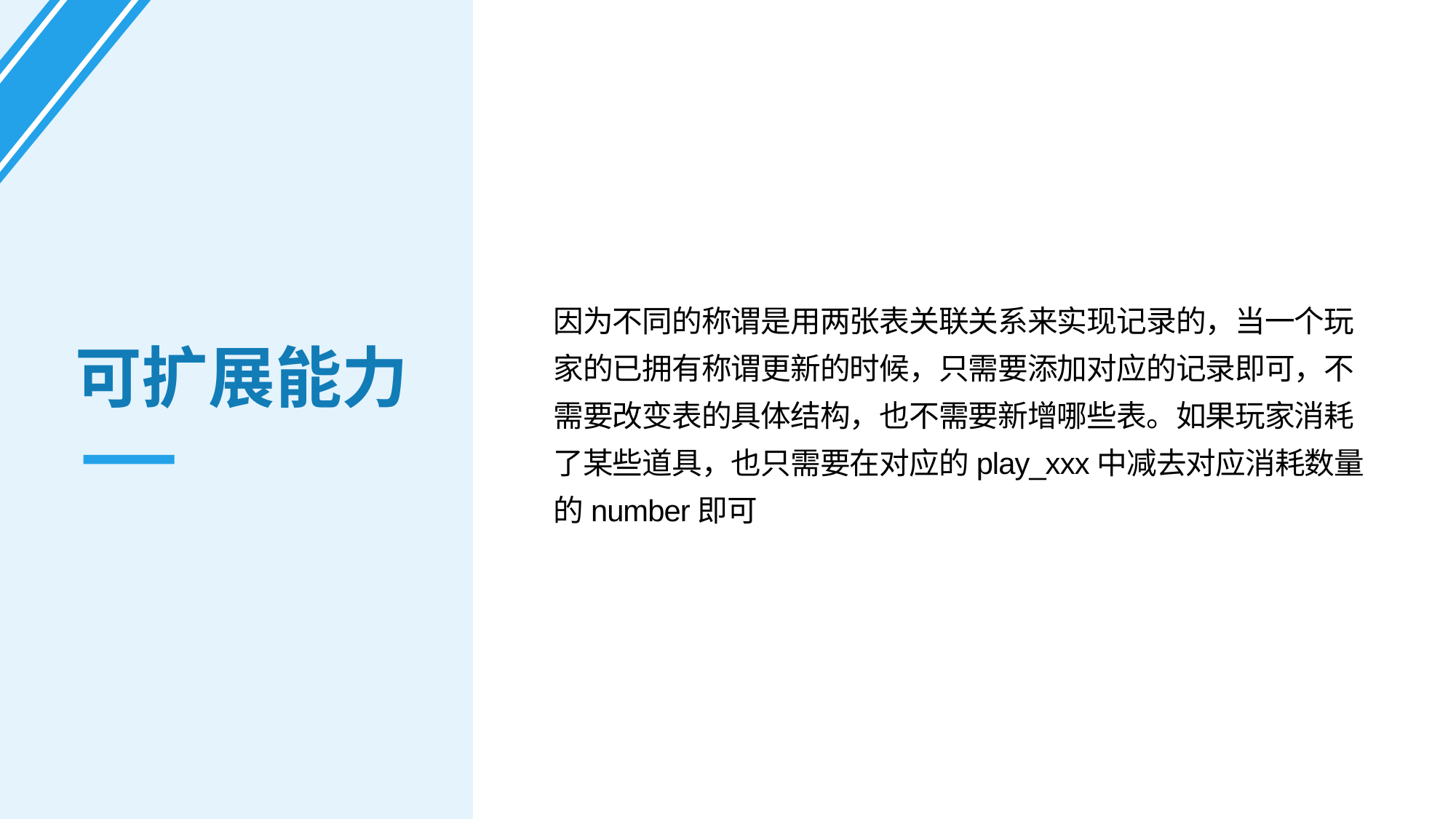

因为不同的称谓是用两张表关联关系来实现记录的，当一个玩家的已拥有称谓更新的时候，只需要添加对应的记录即可，不需要改变表的具体结构，也不需要新增哪些表。如果玩家消耗了某些道具，也只需要在对应的play_xxx中减去对应消耗数量的number即可
可扩展能力